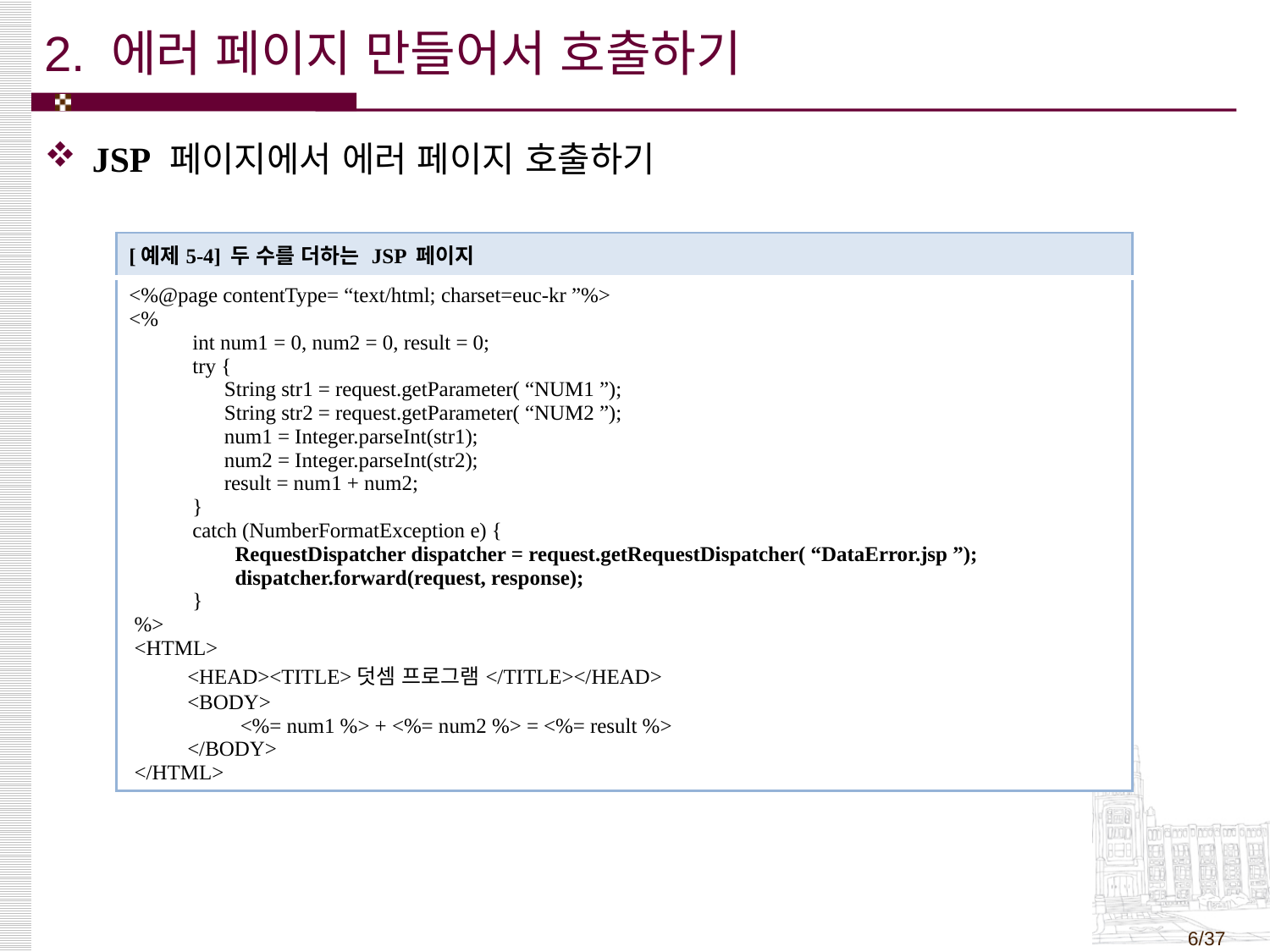

# 2. 에러 페이지 만들어서 호출하기
JSP 페이지에서 에러 페이지 호출하기

| [예제5-4] 두 수를 더하는 JSP 페이지 |
| --- |
| <%@page contentType= “text/html; charset=euc-kr ”%> <% int num1 = 0, num2 = 0, result = 0; try { String str1 = request.getParameter( “NUM1 ”); String str2 = request.getParameter( “NUM2 ”); num1 = Integer.parseInt(str1); num2 = Integer.parseInt(str2); result = num1 + num2; } catch (NumberFormatException e) { RequestDispatcher dispatcher = request.getRequestDispatcher( “DataError.jsp ”); dispatcher.forward(request, response); } %> <HTML> <HEAD><TITLE>덧셈 프로그램</TITLE></HEAD> <BODY> <%= num1 %> + <%= num2 %> = <%= result %> </BODY> </HTML> |